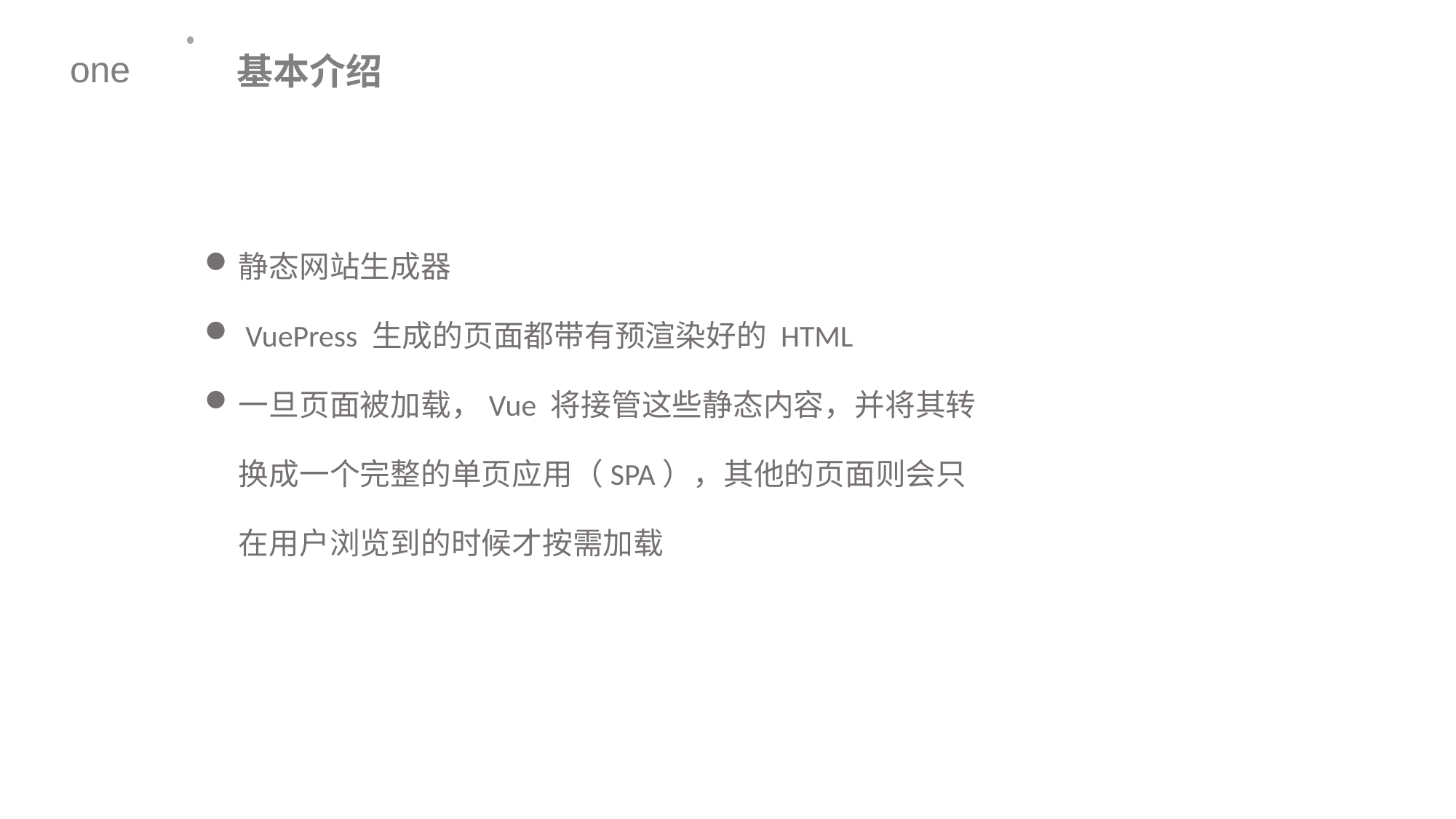

基本介绍
one
静态网站生成器
 VuePress 生成的页面都带有预渲染好的 HTML
一旦页面被加载，Vue 将接管这些静态内容，并将其转换成一个完整的单页应用（SPA），其他的页面则会只在用户浏览到的时候才按需加载